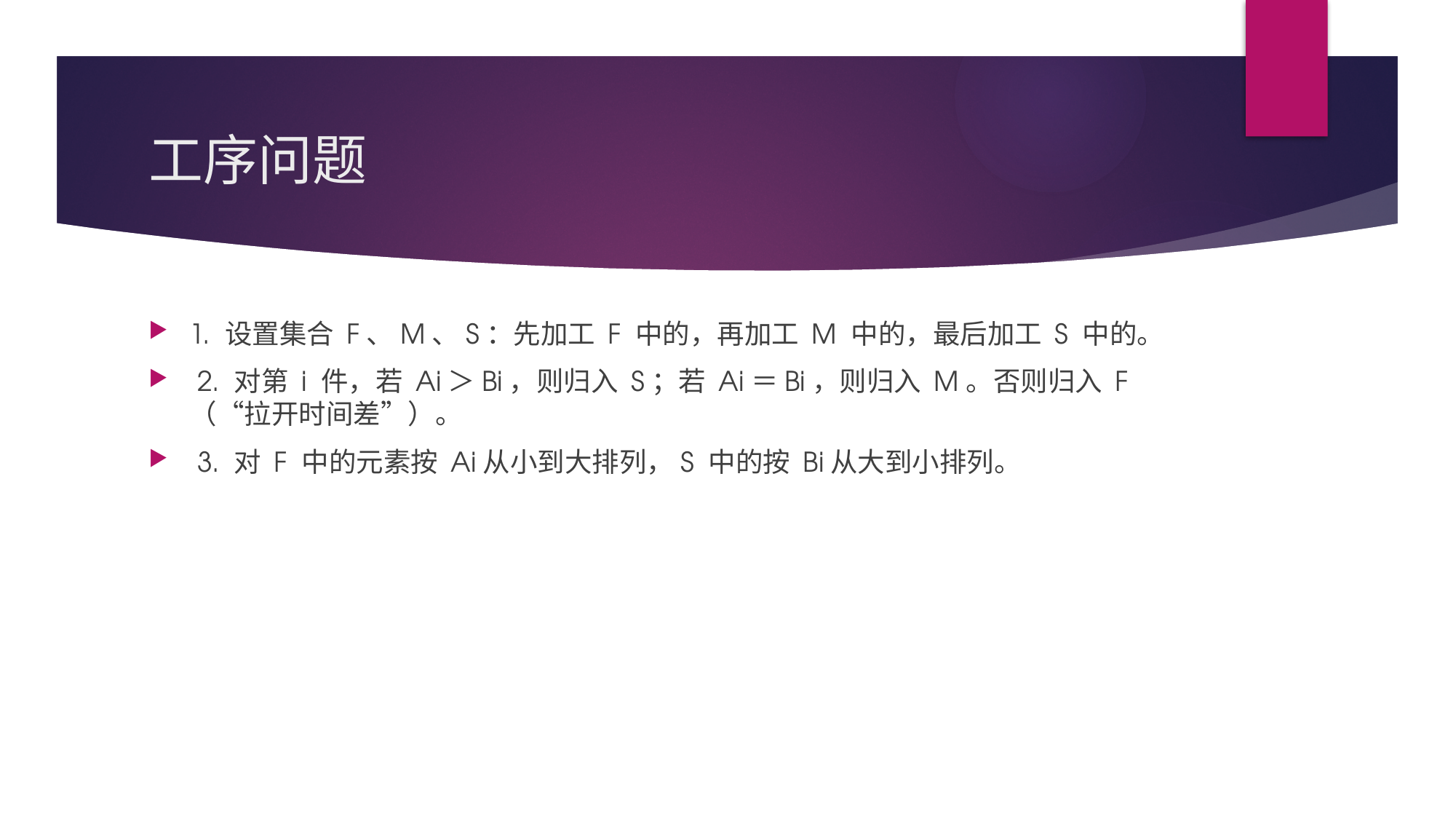

# 工序问题
1. 设置集合 F、M、S：先加工 F 中的，再加工 M 中的，最后加工 S 中的。
 2. 对第 i 件，若 Ai＞Bi，则归入 S；若 Ai＝Bi，则归入 M。否则归入 F（“拉开时间差”）。
 3. 对 F 中的元素按 Ai从小到大排列，S 中的按 Bi从大到小排列。